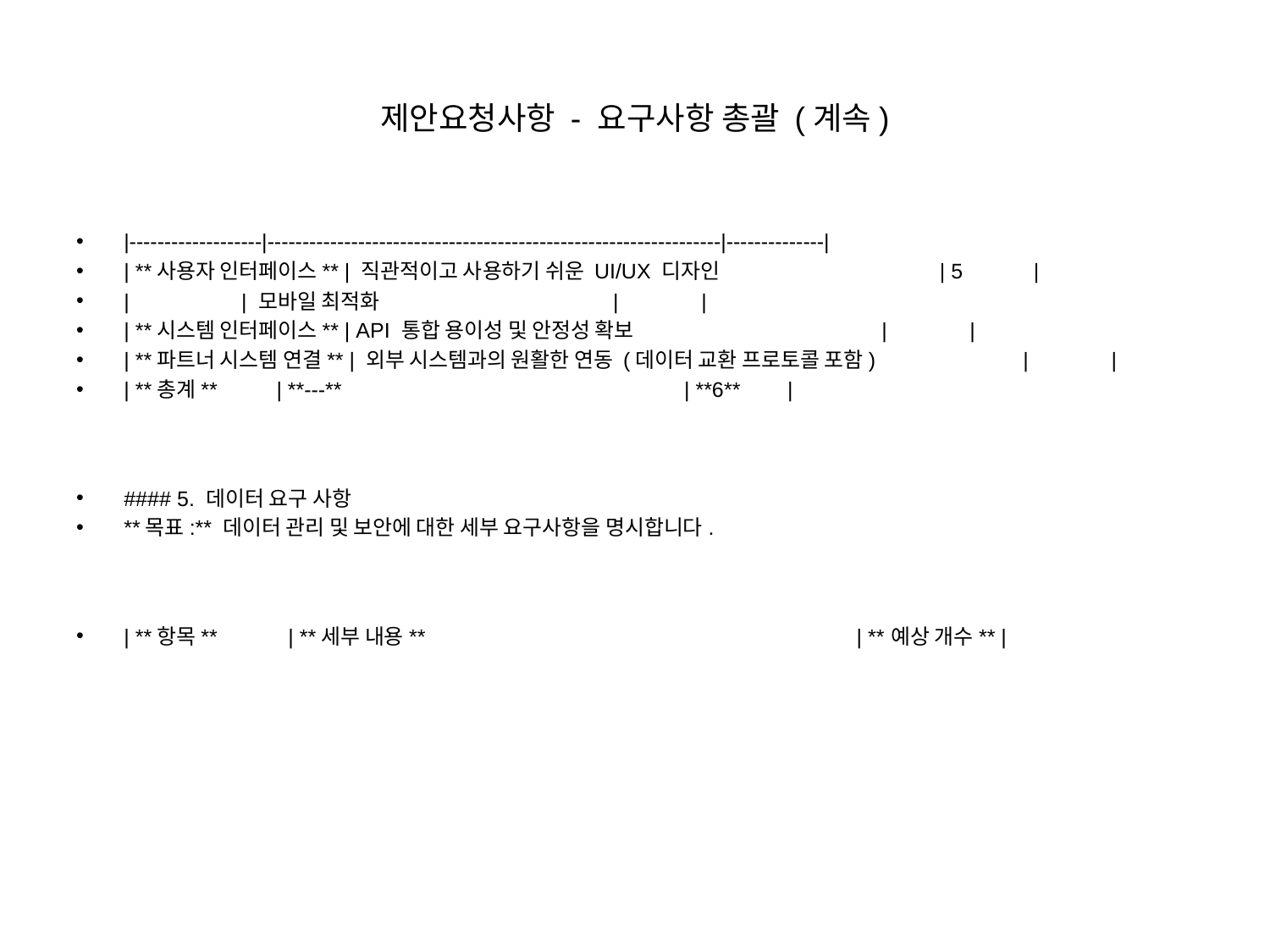

# 제안요청사항 - 요구사항 총괄 (계속)
|-------------------|-----------------------------------------------------------------|--------------|
| **사용자 인터페이스** | 직관적이고 사용하기 쉬운 UI/UX 디자인                                              | 5            |
|                   | 모바일 최적화                                                 |              |
| **시스템 인터페이스** | API 통합 용이성 및 안정성 확보                                                    |              |
| **파트너 시스템 연결** | 외부 시스템과의 원활한 연동 (데이터 교환 프로토콜 포함)                         |              |
| **총계**          | **---**                                                          | **6**        |

#### 5. 데이터 요구 사항
**목표:** 데이터 관리 및 보안에 대한 세부 요구사항을 명시합니다.

| **항목**            | **세부 내용**                                                                         | **예상 개수** |